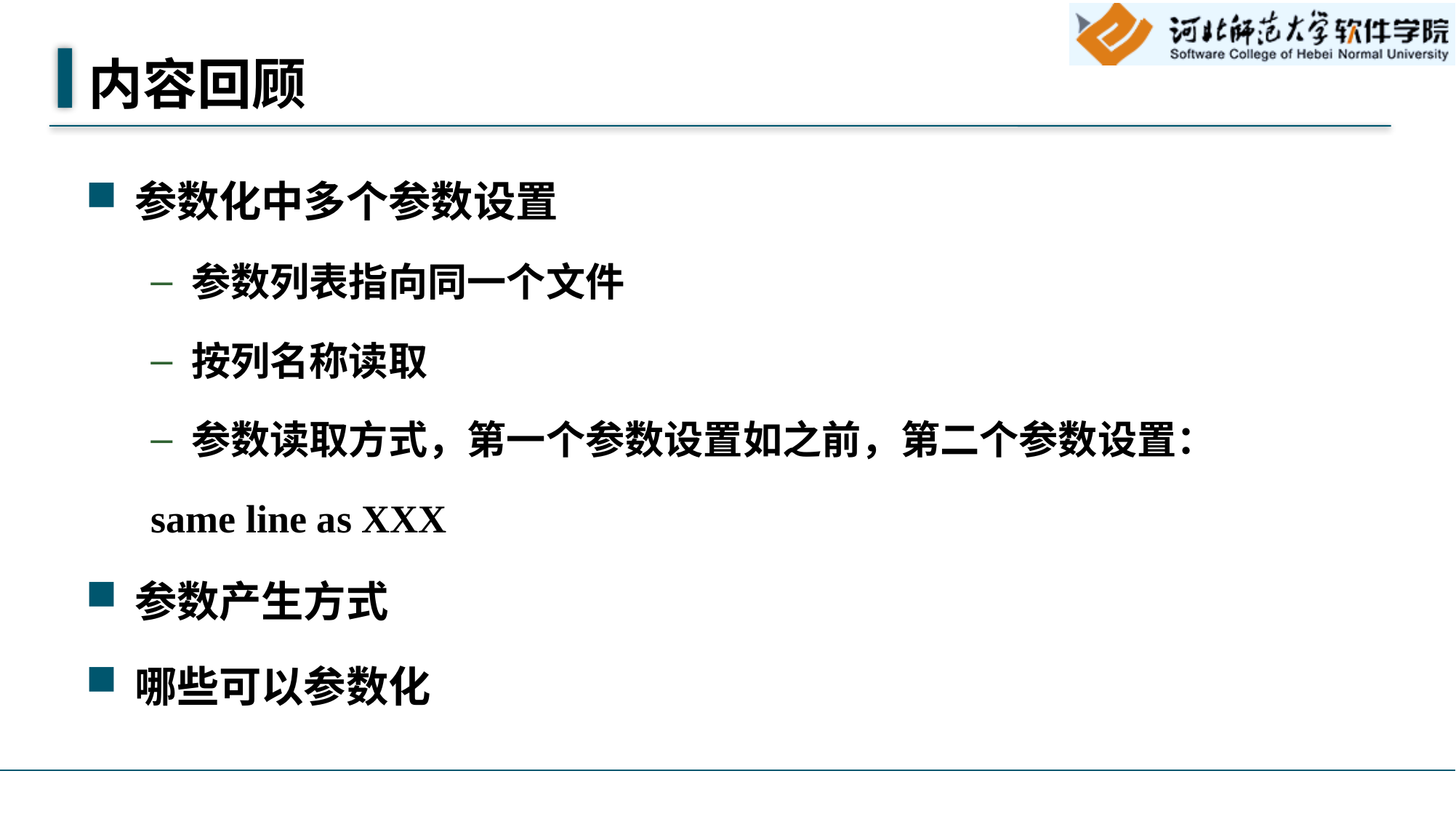

# 内容回顾
参数化中多个参数设置
参数列表指向同一个文件
按列名称读取
参数读取方式，第一个参数设置如之前，第二个参数设置：
same line as XXX
参数产生方式
哪些可以参数化